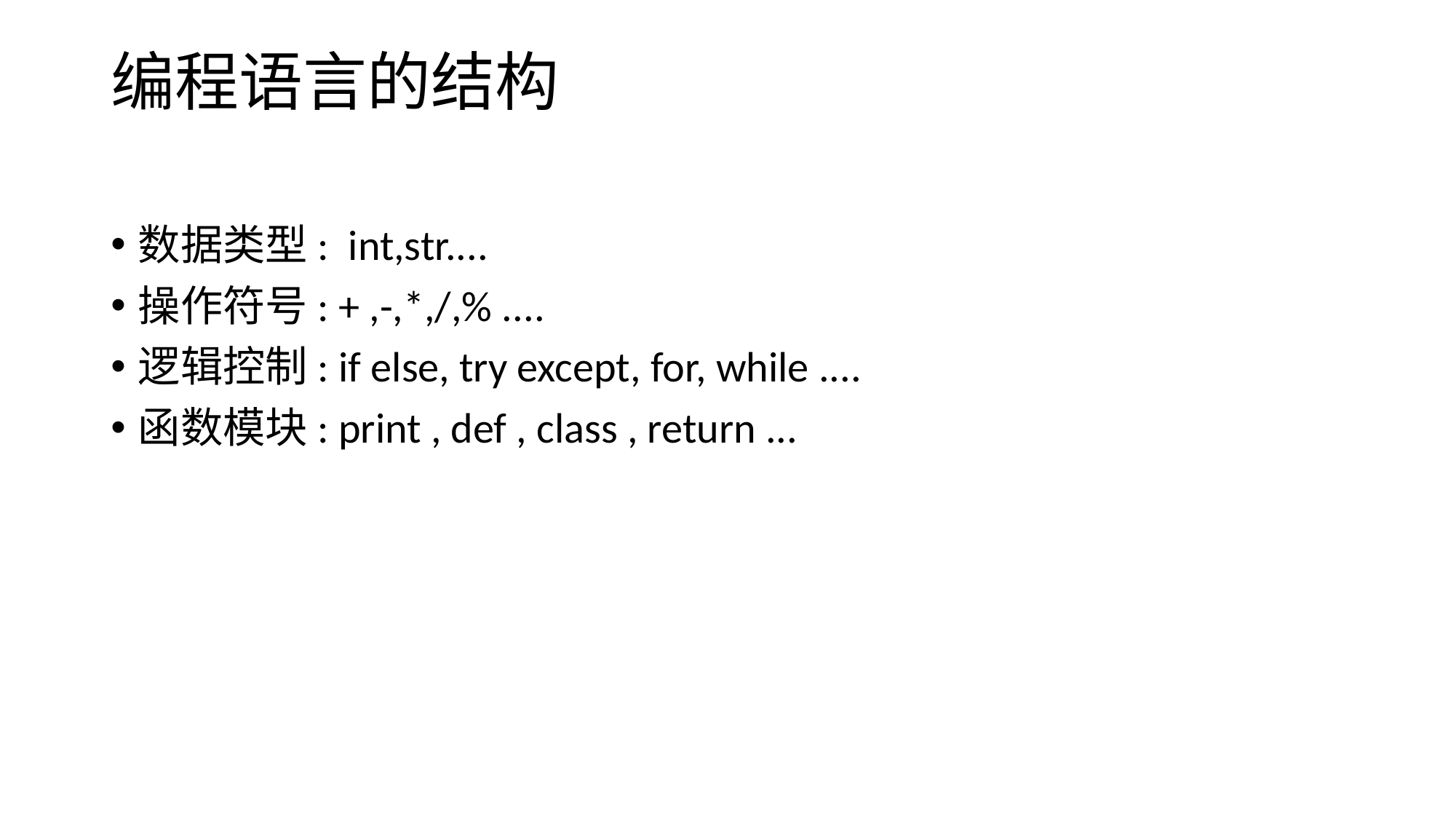

# 编程语言的结构
数据类型:  int,str....
操作符号: + ,-,*,/,% ....
逻辑控制: if else, try except, for, while ....
函数模块: print , def , class , return ...